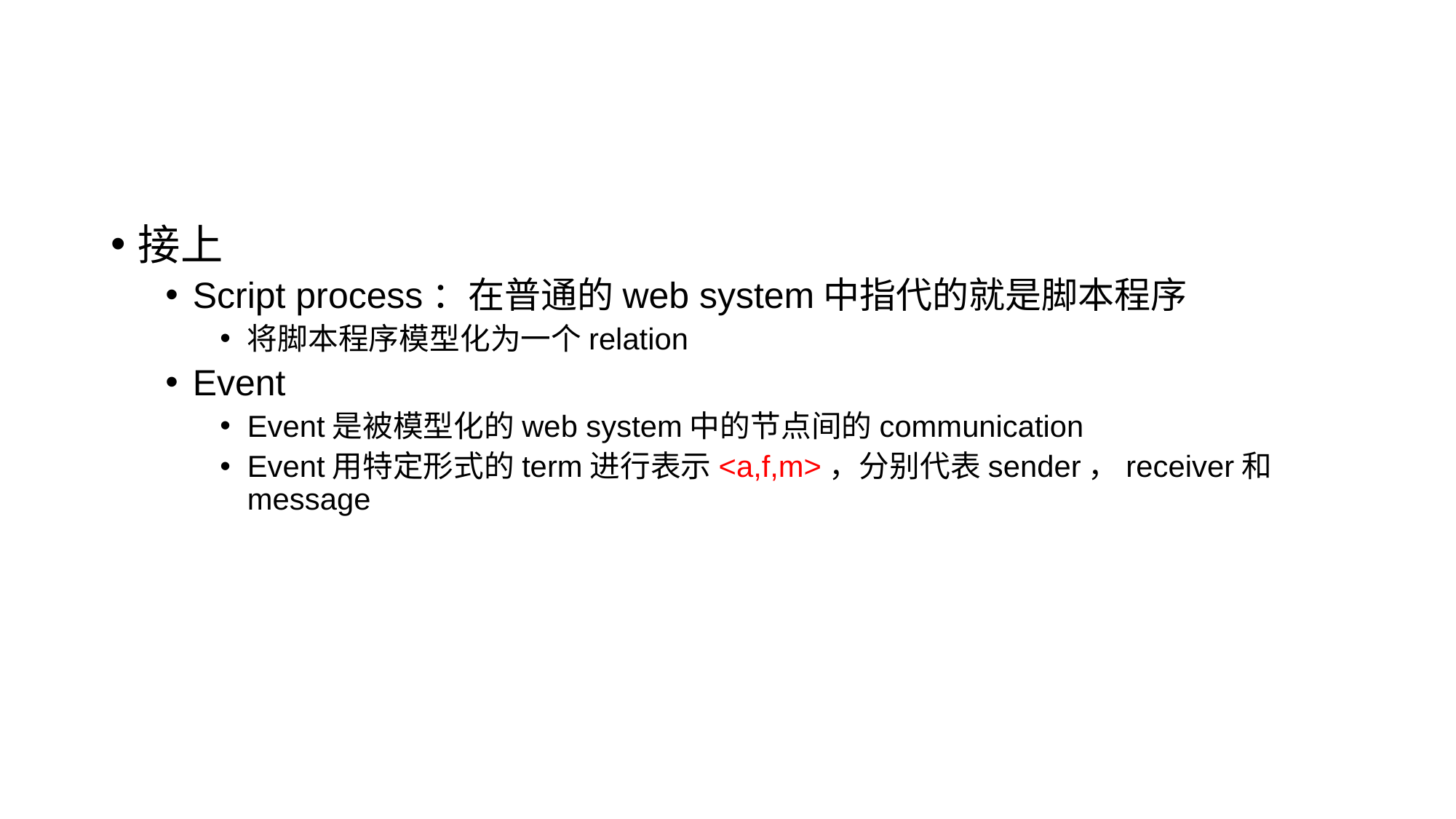

#
接上
Script process：在普通的web system中指代的就是脚本程序
将脚本程序模型化为一个relation
Event
Event是被模型化的web system中的节点间的communication
Event用特定形式的term进行表示<a,f,m>，分别代表sender，receiver和message